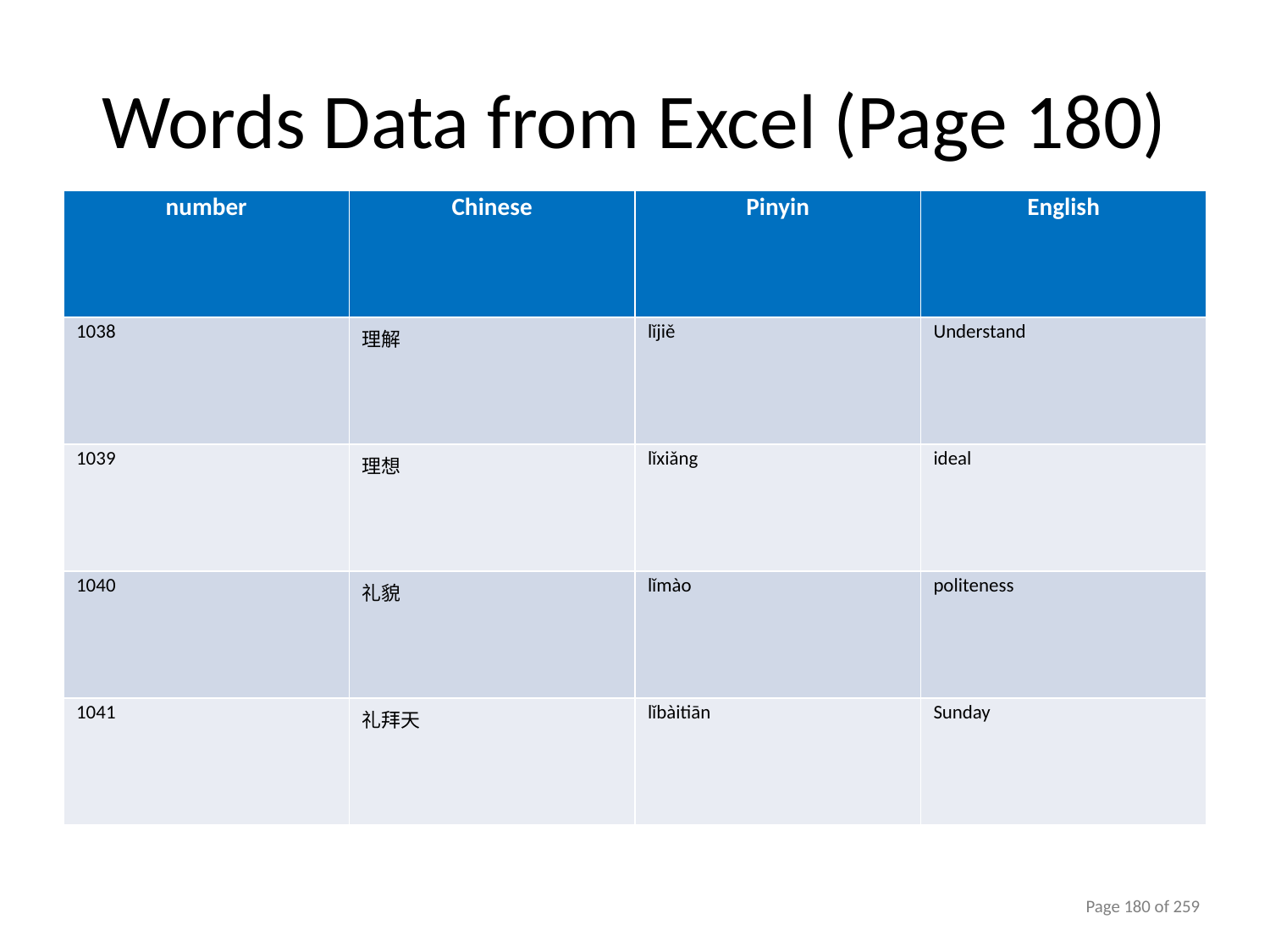

# Words Data from Excel (Page 180)
| number | Chinese | Pinyin | English |
| --- | --- | --- | --- |
| 1038 | 理解 | lǐjiě | Understand |
| 1039 | 理想 | lǐxiǎng | ideal |
| 1040 | 礼貌 | lǐmào | politeness |
| 1041 | 礼拜天 | lǐbàitiān | Sunday |

Page 180 of 259